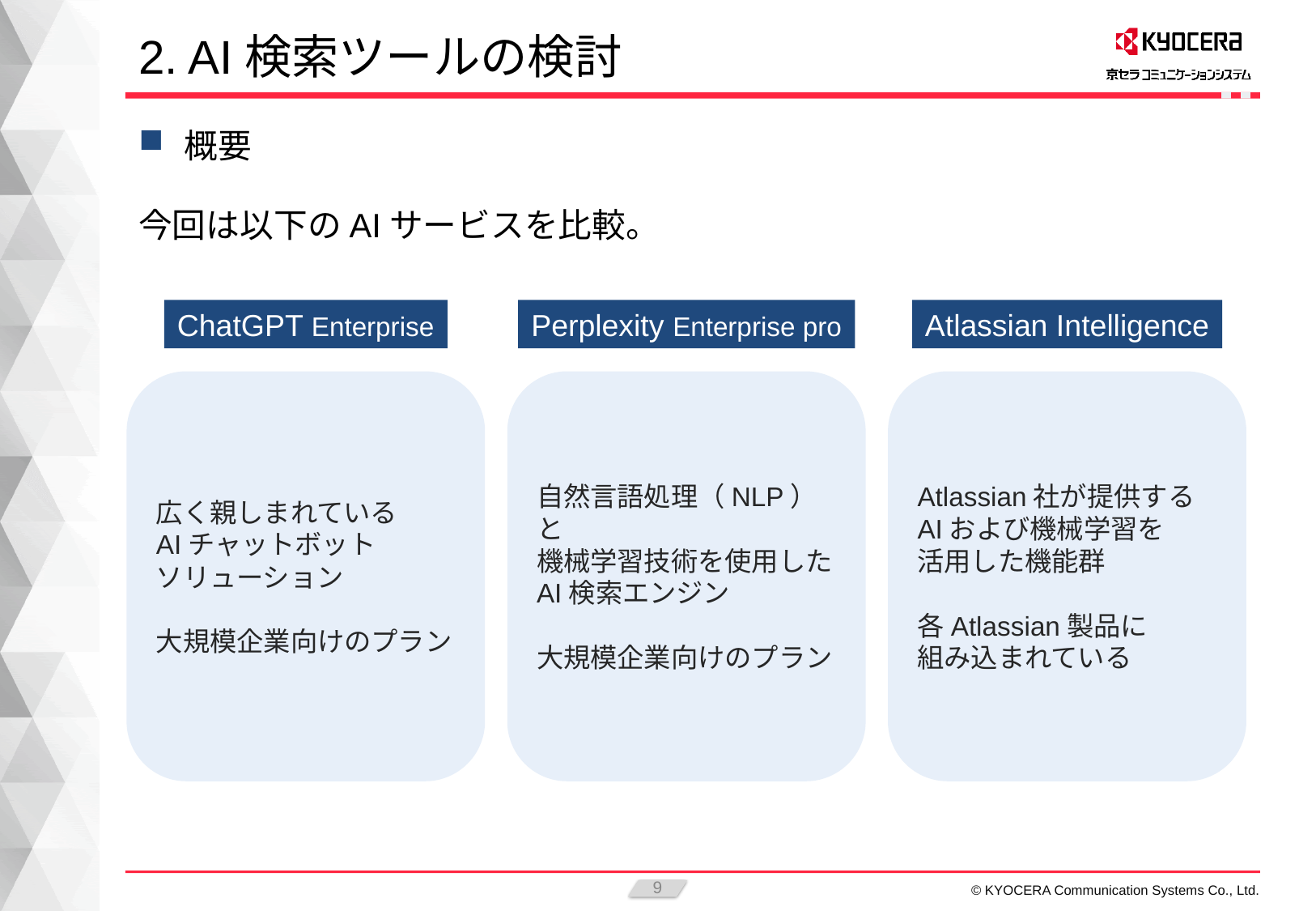

# 2. AI検索ツールの検討
概要
今回は以下のAIサービスを比較。
ChatGPT Enterprise
Perplexity Enterprise pro
Atlassian Intelligence
広く親しまれている
AIチャットボット
ソリューション

大規模企業向けのプラン
自然言語処理（NLP）と
機械学習技術を使用したAI検索エンジン

大規模企業向けのプラン
Atlassian社が提供する
AIおよび機械学習を
活用した機能群

各Atlassian製品に
組み込まれている
9